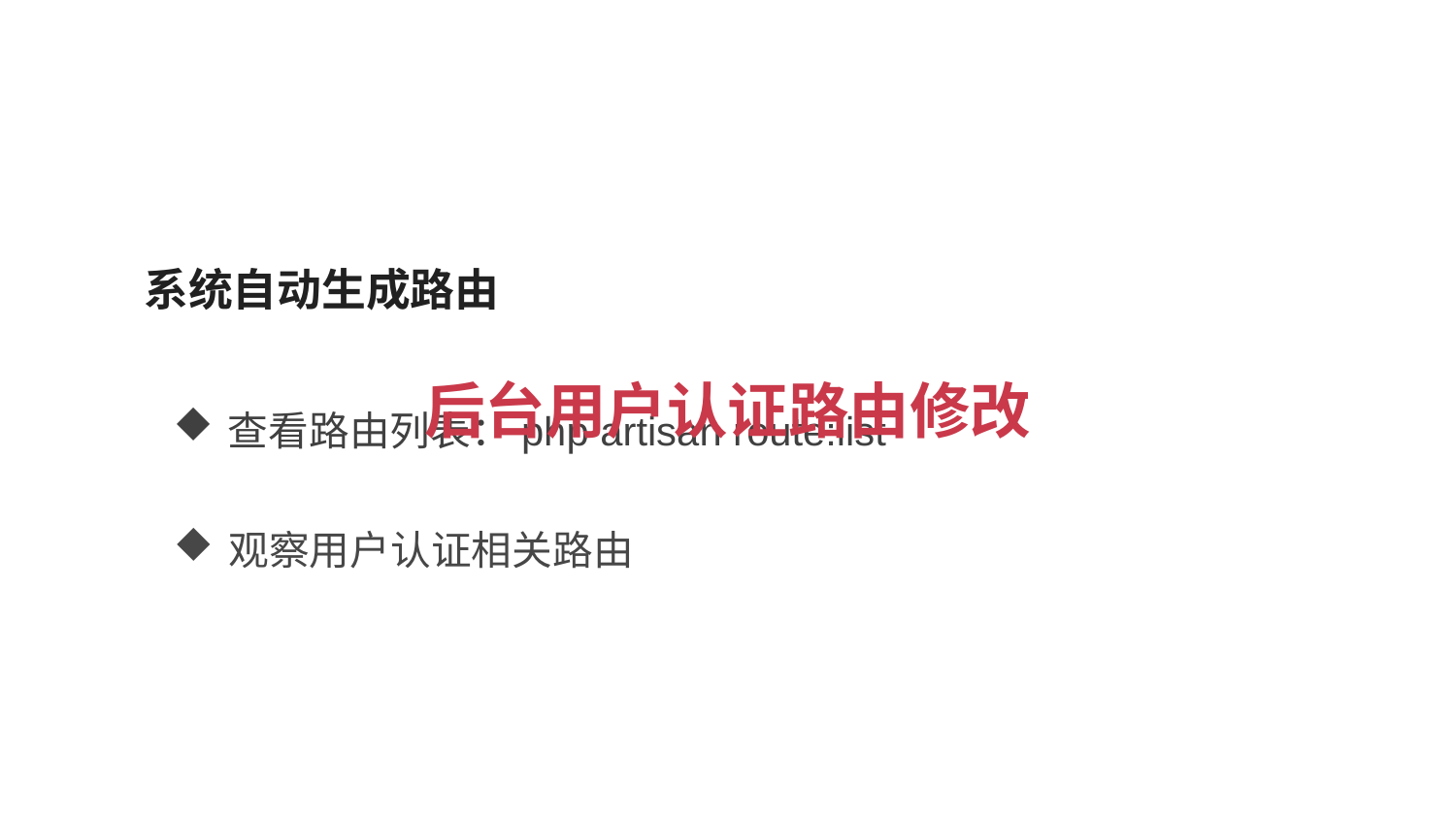

系统自动生成路由
后台用户认证路由修改
查看路由列表：php artisan route:list
观察用户认证相关路由